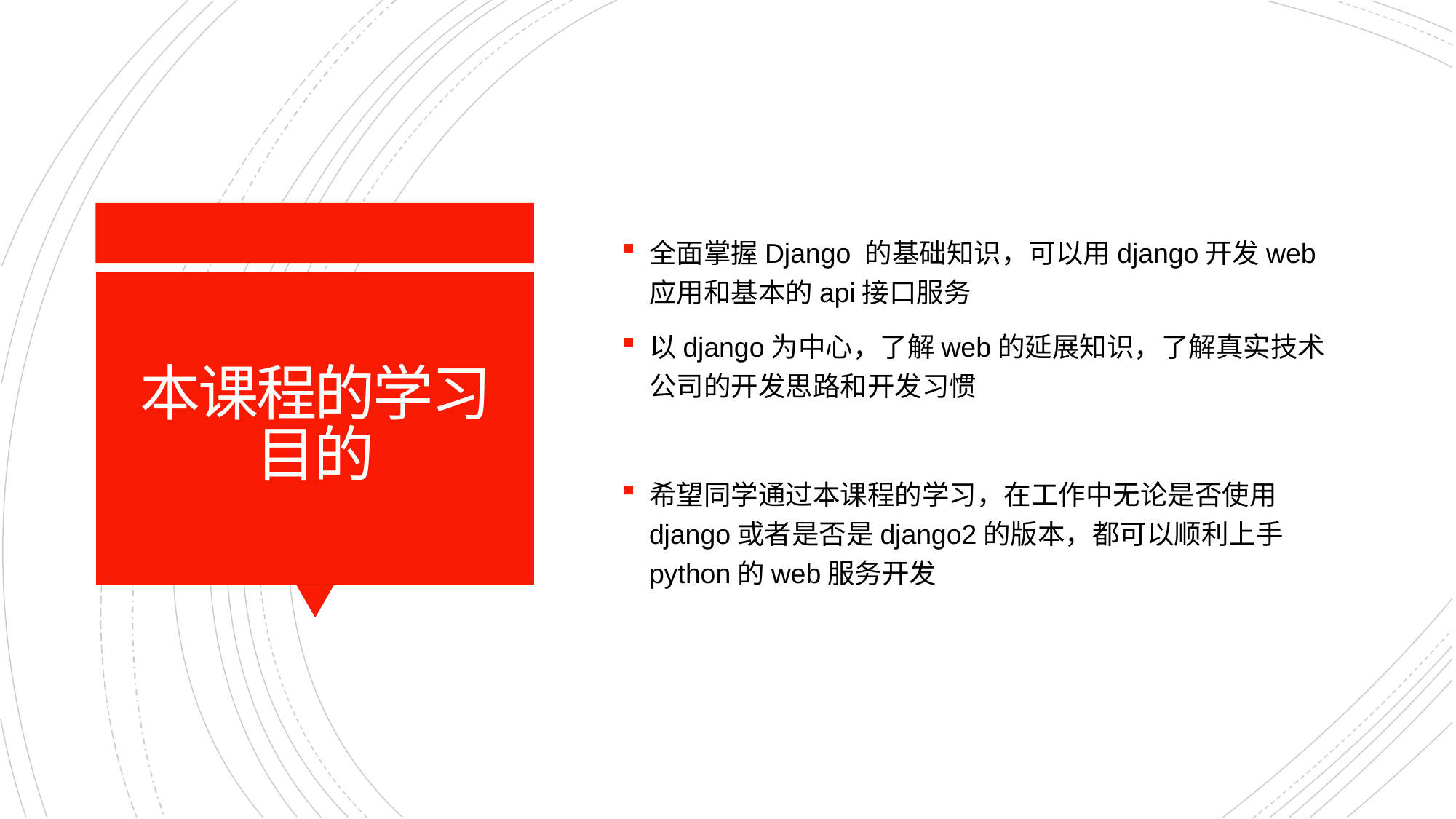

全面掌握Django 的基础知识，可以用django开发web应用和基本的api接口服务
以django为中心，了解web的延展知识，了解真实技术公司的开发思路和开发习惯

希望同学通过本课程的学习，在工作中无论是否使用django或者是否是django2的版本，都可以顺利上手python的web服务开发
# 本课程的学习目的